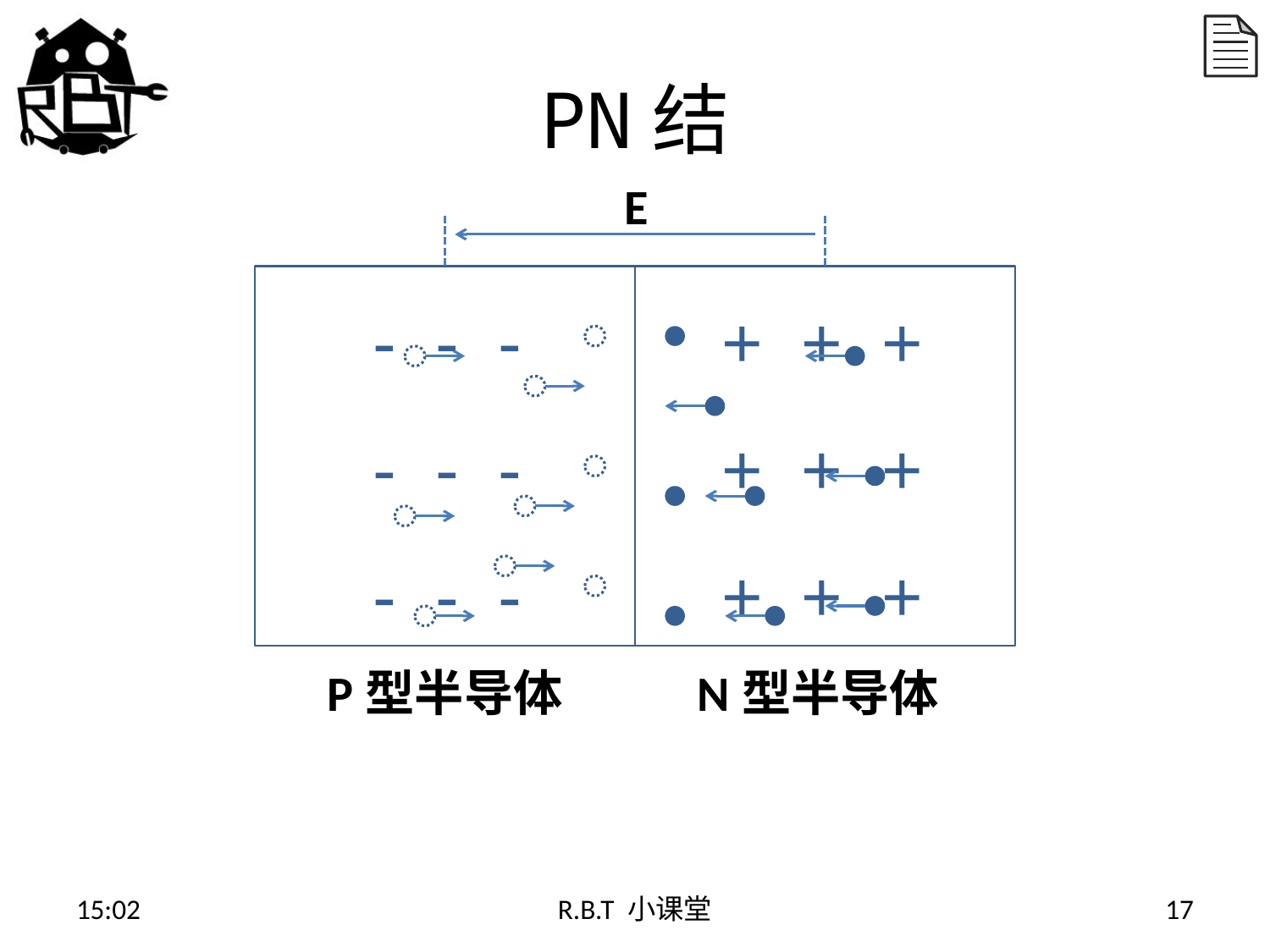

# PN结
Ε
-  -  -
-  -  -
-  -  -
+  +  +
+  +  +
+  +  +

P型半导体
N型半导体
15:02
R.B.T 小课堂
17